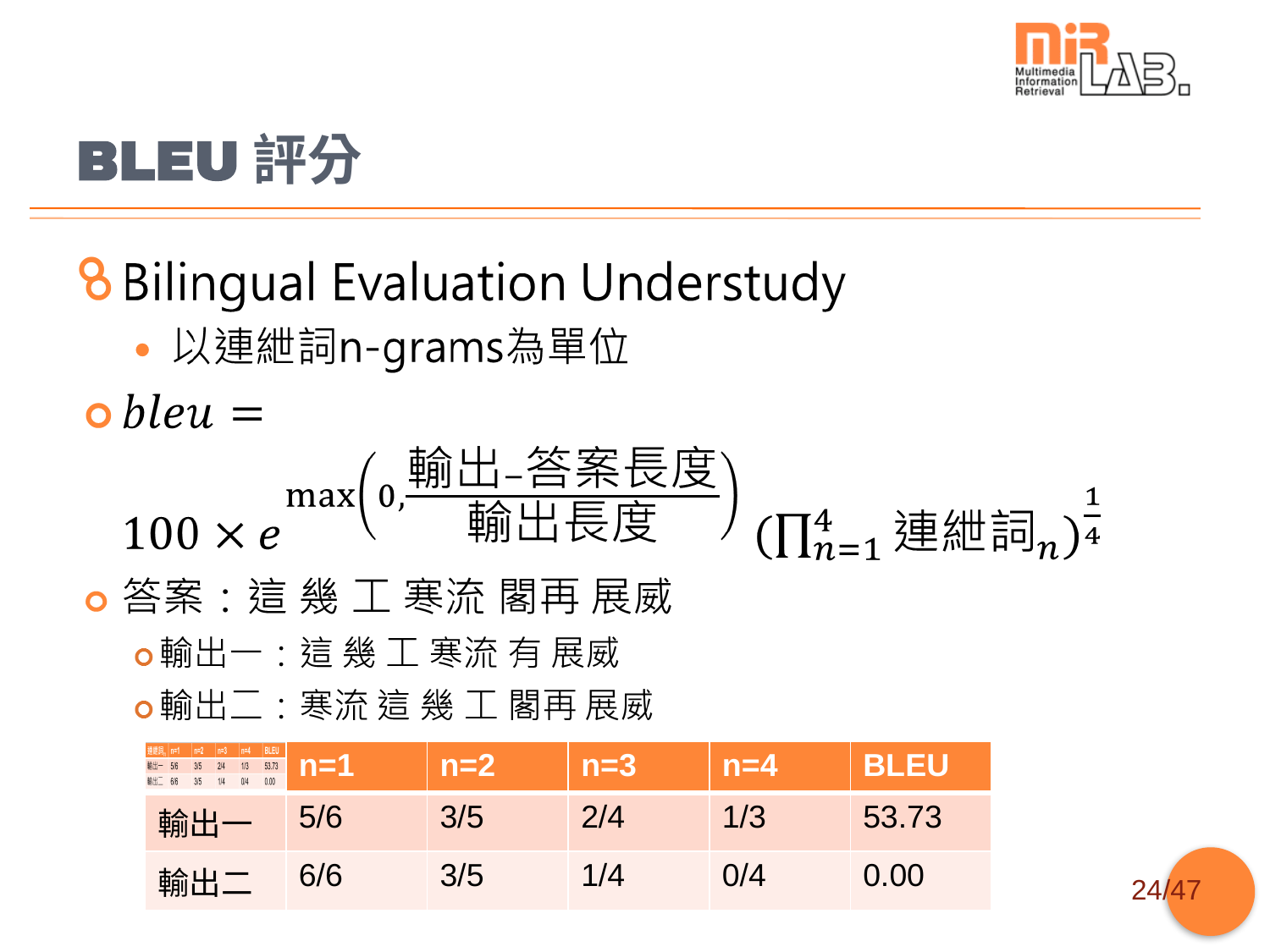

# BLEU評分

|  | n=1 | n=2 | n=3 | n=4 | BLEU |
| --- | --- | --- | --- | --- | --- |
| 輸出一 | 5/6 | 3/5 | 2/4 | 1/3 | 53.73 |
| 輸出二 | 6/6 | 3/5 | 1/4 | 0/4 | 0.00 |